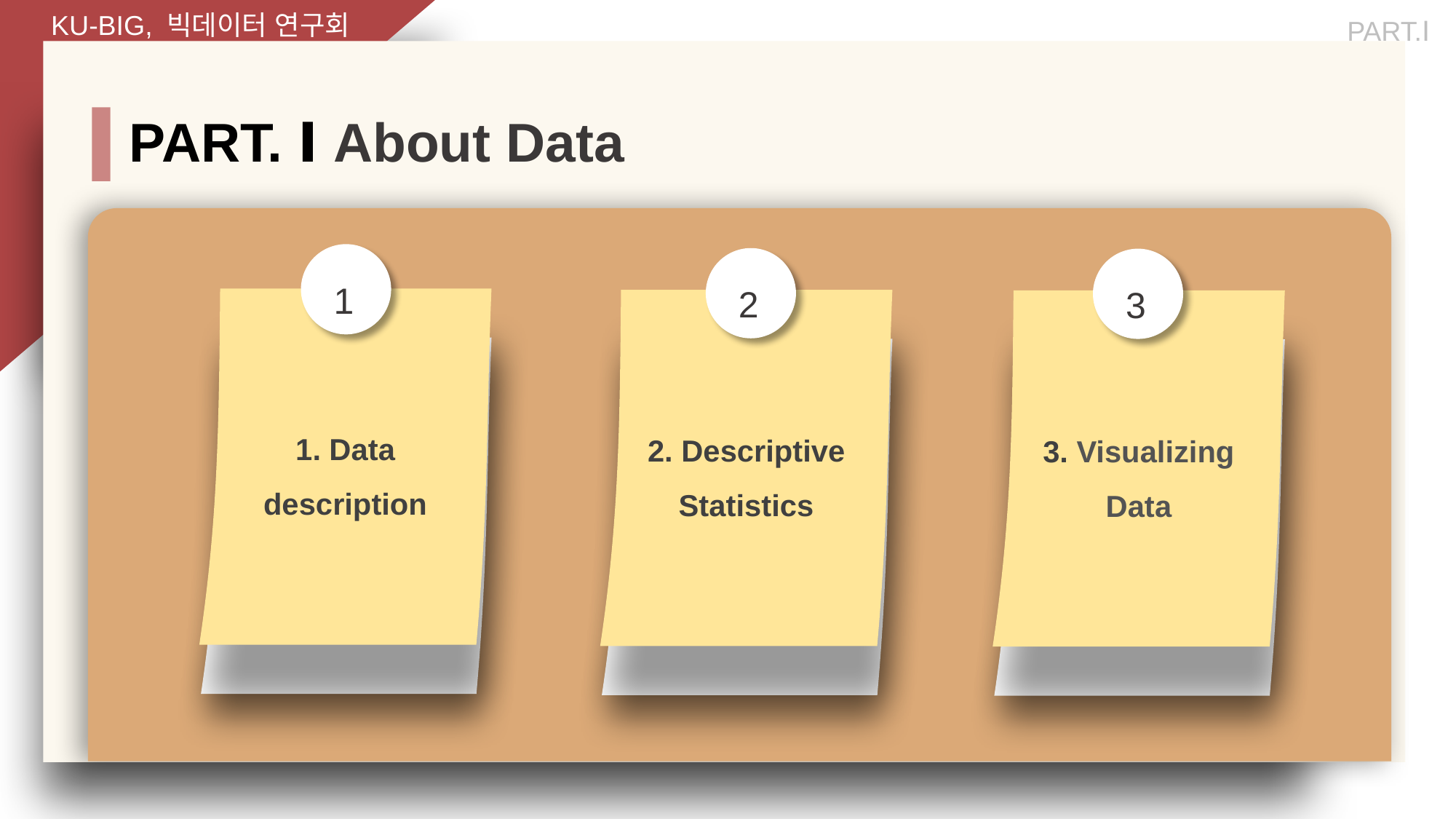

PART.Ⅰ
# PART. Ⅰ About Data

1

2

3
1. Data description
2. Descriptive Statistics
3. Visualizing Data

CONTENTS A
컨텐츠에 대한 내용을
적어요

Enjoy your stylish business and campus life with BIZCAM

CONTENTS A
컨텐츠에 대한 내용을
적어요

Enjoy your stylish business and campus life with BIZCAM

CONTENTS A
컨텐츠에 대한 내용을
적어요

Enjoy your stylish business and campus life with BIZCAM